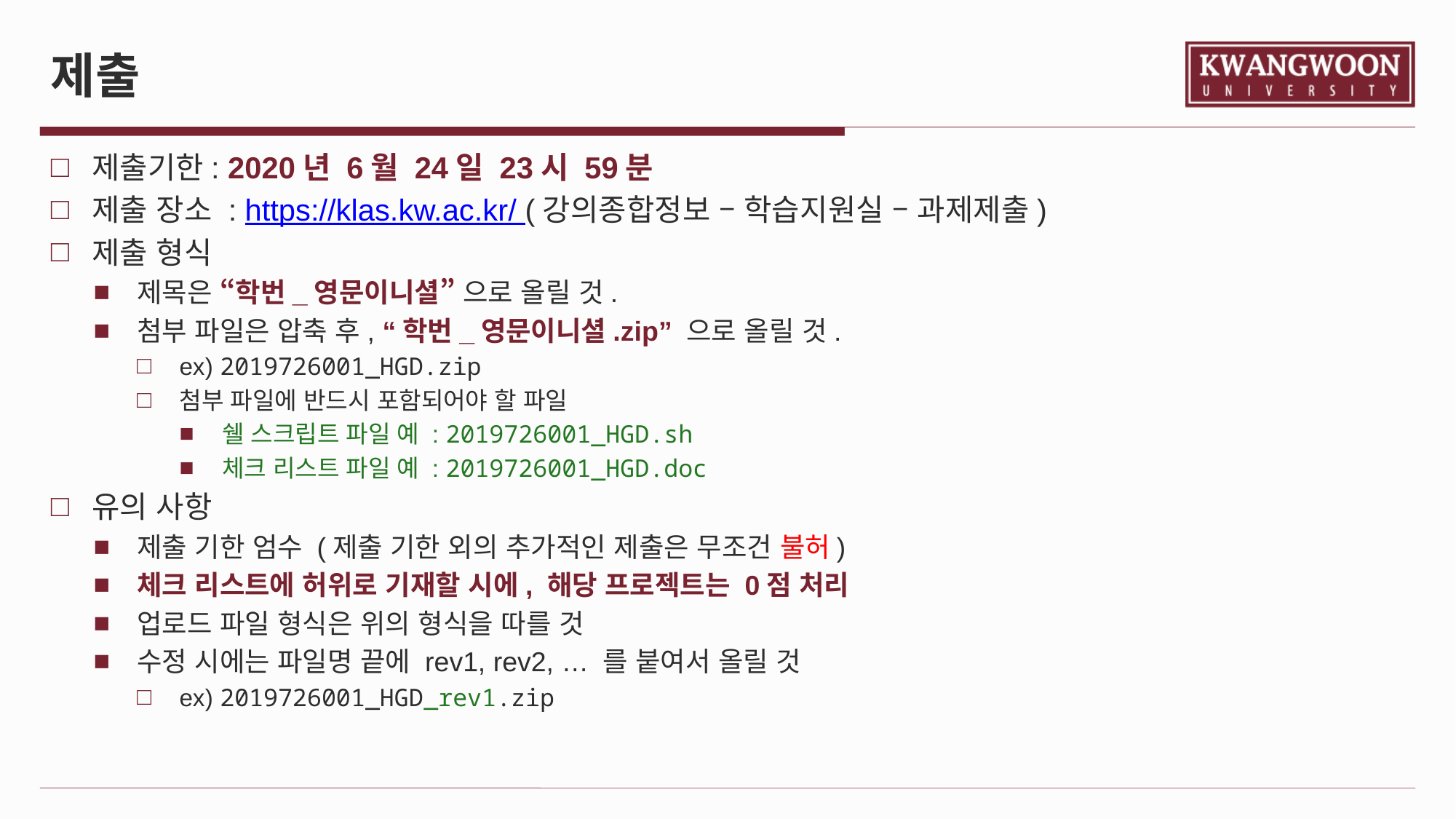

# 제출
제출기한: 2020년 6월 24일 23시 59분
제출 장소 : https://klas.kw.ac.kr/ (강의종합정보 – 학습지원실 – 과제제출)
제출 형식
제목은 “학번_영문이니셜” 으로 올릴 것.
첨부 파일은 압축 후, “학번_영문이니셜.zip” 으로 올릴 것.
ex) 2019726001_HGD.zip
첨부 파일에 반드시 포함되어야 할 파일
쉘 스크립트 파일 예 : 2019726001_HGD.sh
체크 리스트 파일 예 : 2019726001_HGD.doc
유의 사항
제출 기한 엄수 (제출 기한 외의 추가적인 제출은 무조건 불허)
체크 리스트에 허위로 기재할 시에, 해당 프로젝트는 0점 처리
업로드 파일 형식은 위의 형식을 따를 것
수정 시에는 파일명 끝에 rev1, rev2, … 를 붙여서 올릴 것
ex) 2019726001_HGD_rev1.zip